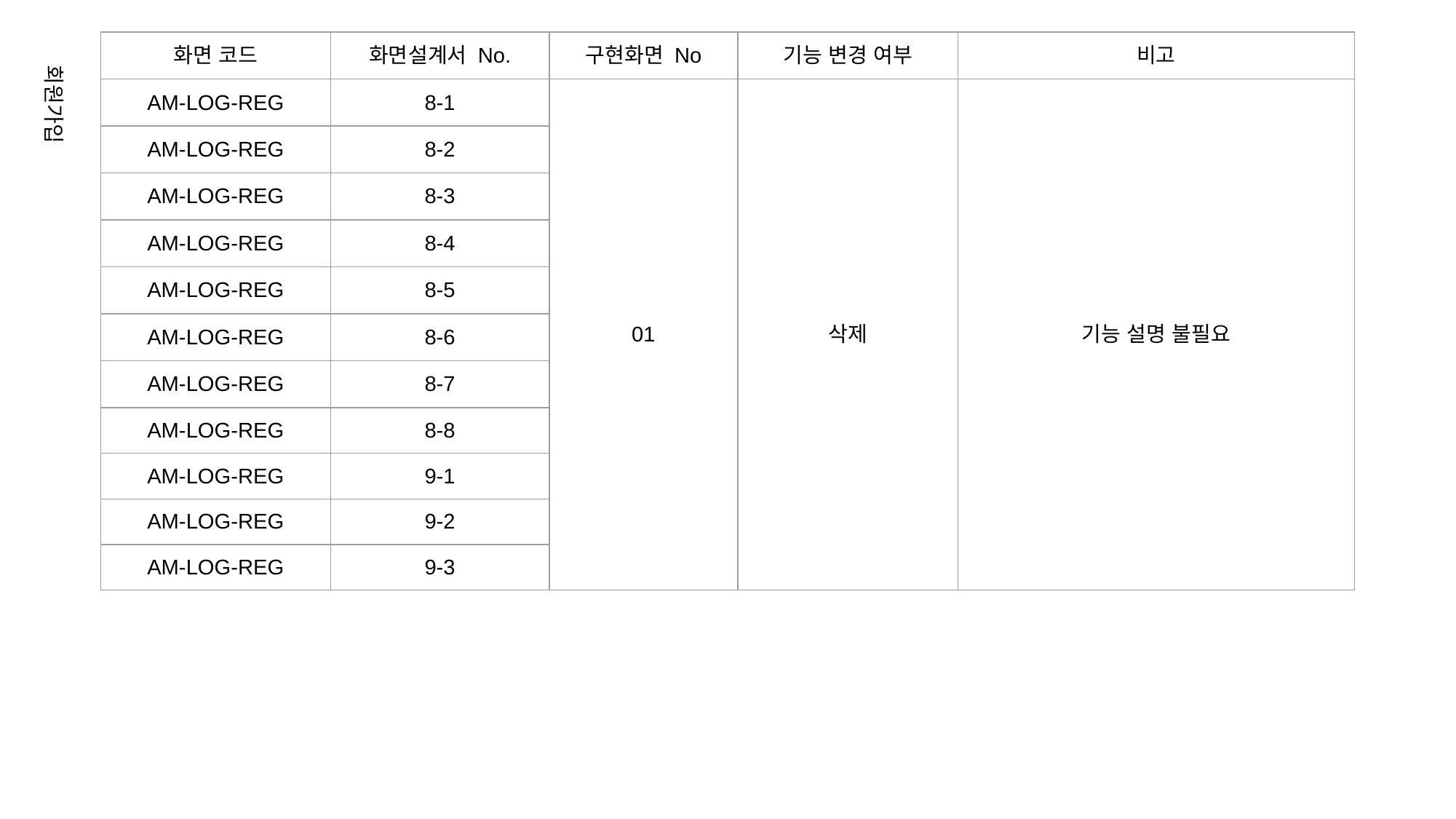

| 화면 코드 | 화면설계서 No. | 구현화면 No | 기능 변경 여부 | 비고 |
| --- | --- | --- | --- | --- |
| AM-LOG-REG | 8-1 | 01 | 삭제 | 기능 설명 불필요 |
| AM-LOG-REG | 8-2 |  |  |  |
| AM-LOG-REG | 8-3 |  |  |  |
| AM-LOG-REG | 8-4 |  |  |  |
| AM-LOG-REG | 8-5 |  |  |  |
| AM-LOG-REG | 8-6 |  |  |  |
| AM-LOG-REG | 8-7 |  |  |  |
| AM-LOG-REG | 8-8 |  |  |  |
| AM-LOG-REG | 9-1 |  |  |  |
| AM-LOG-REG | 9-2 |  |  |  |
| AM-LOG-REG | 9-3 |  |  |  |
회원가입